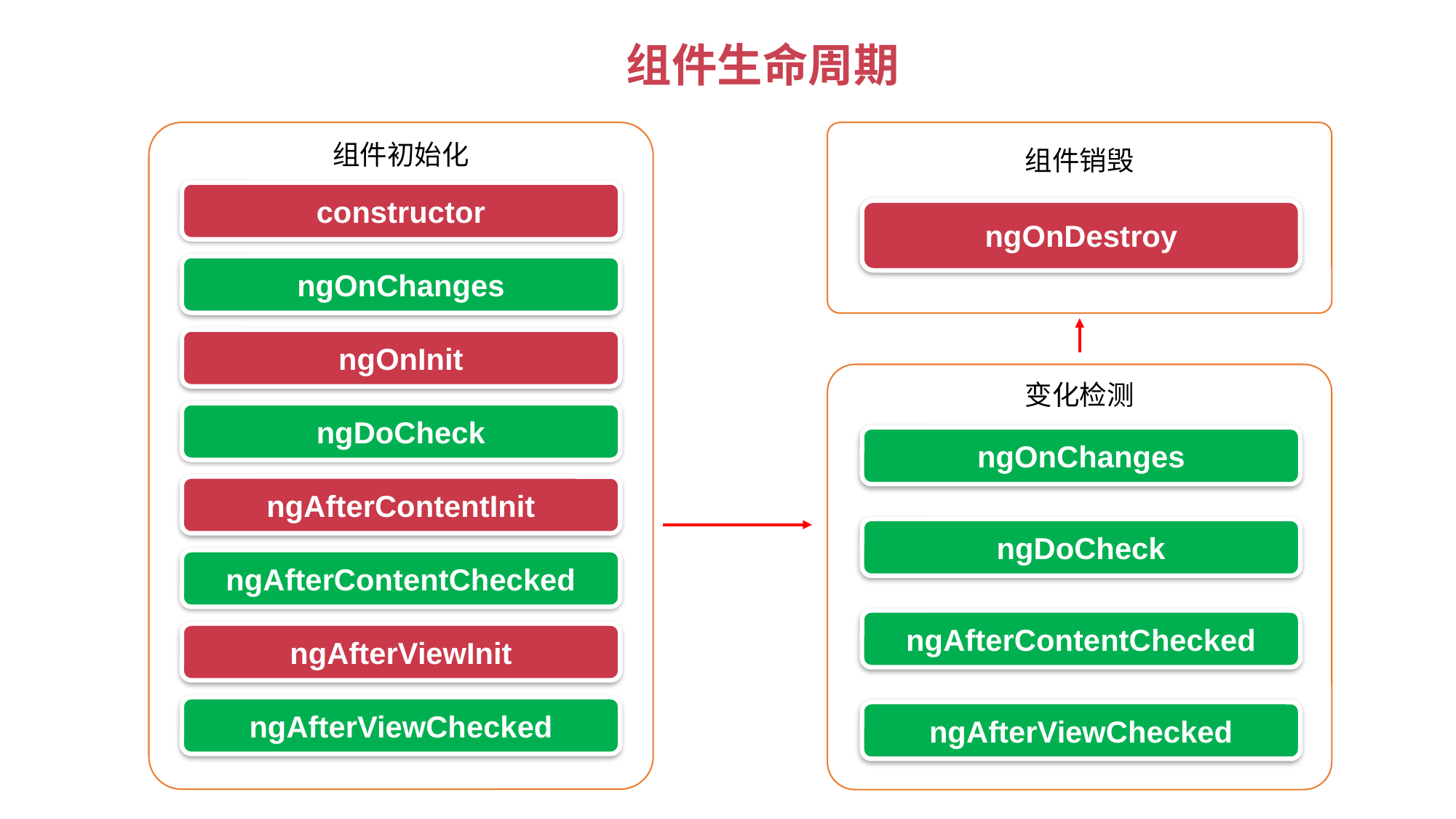

组件生命周期
组件初始化
组件销毁
constructor
ngOnDestroy
ngOnChanges
ngOnInit
变化检测
ngDoCheck
ngOnChanges
ngAfterContentInit
ngDoCheck
ngAfterContentChecked
ngAfterContentChecked
ngAfterViewInit
ngAfterViewChecked
ngAfterViewChecked